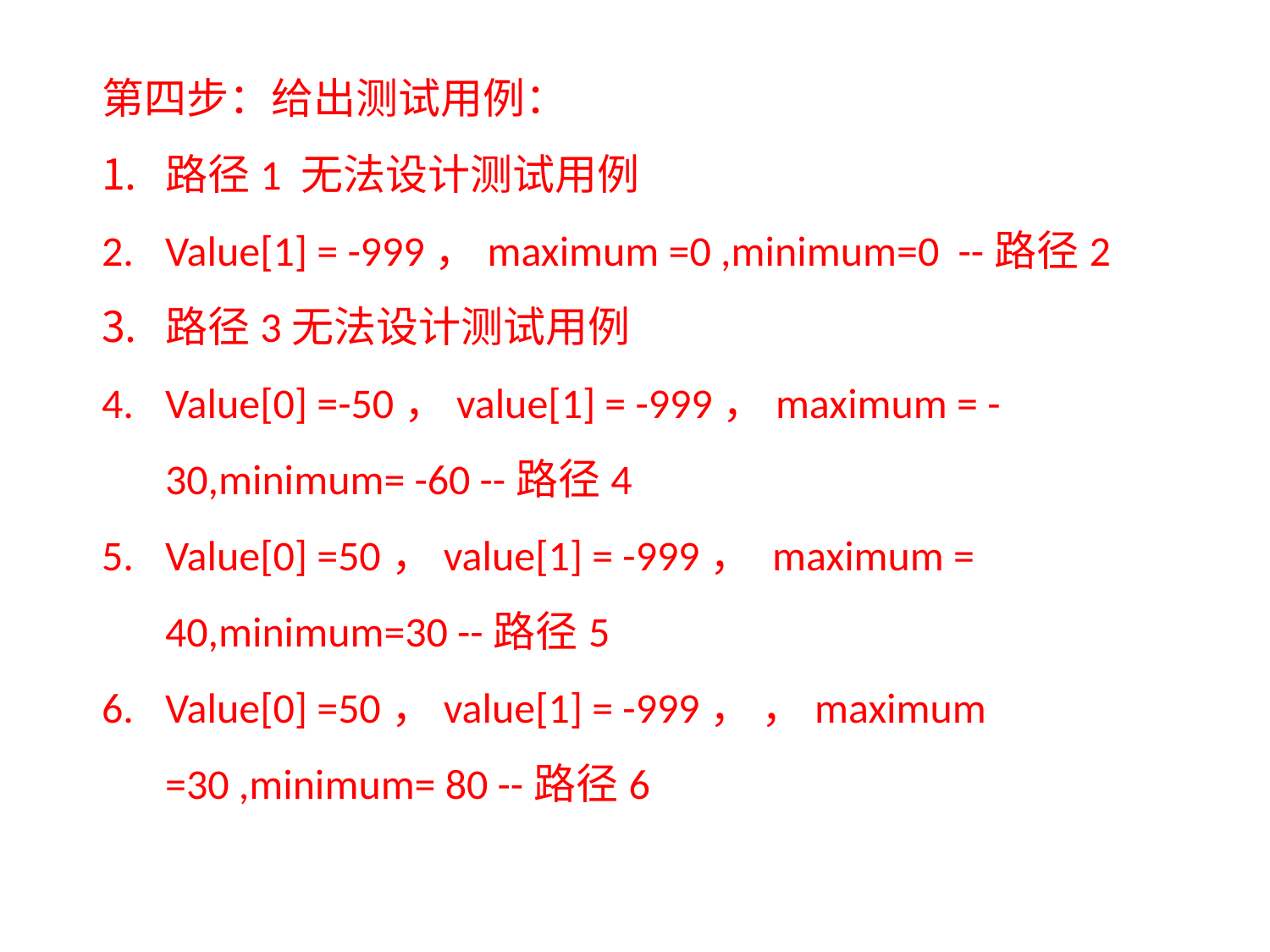

第四步：给出测试用例：
路径1 无法设计测试用例
Value[1] = -999，maximum =0 ,minimum=0  --路径2
路径3无法设计测试用例
Value[0] =-50，value[1] = -999，maximum = -30,minimum= -60 --路径4
Value[0] =50，value[1] = -999， maximum = 40,minimum=30 --路径5
Value[0] =50，value[1] = -999， ，maximum =30 ,minimum= 80 --路径6